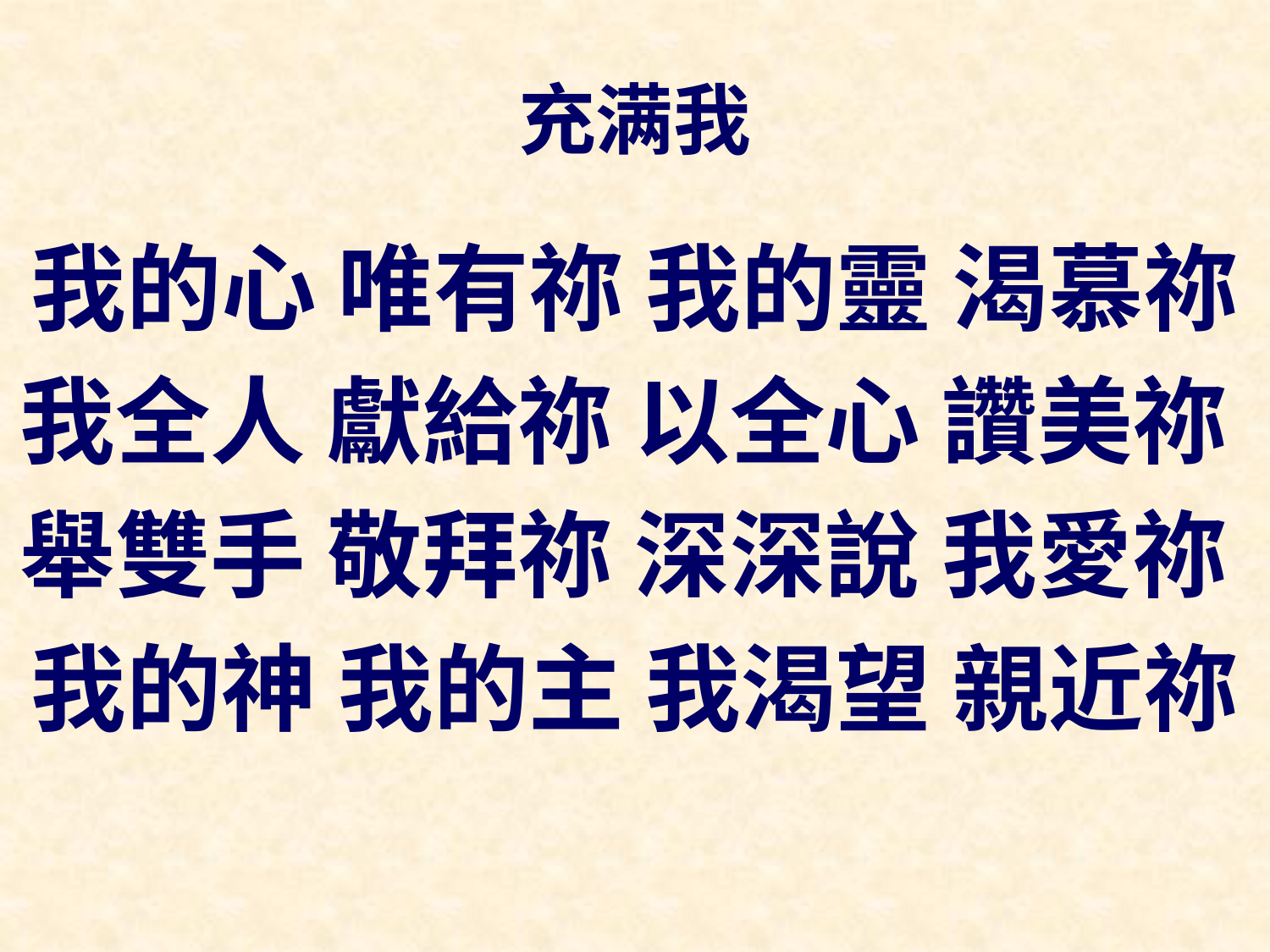

# 充满我
我的心 唯有祢 我的靈 渴慕祢
我全人 獻給祢 以全心 讚美祢
舉雙手 敬拜祢 深深說 我愛祢
我的神 我的主 我渴望 親近祢